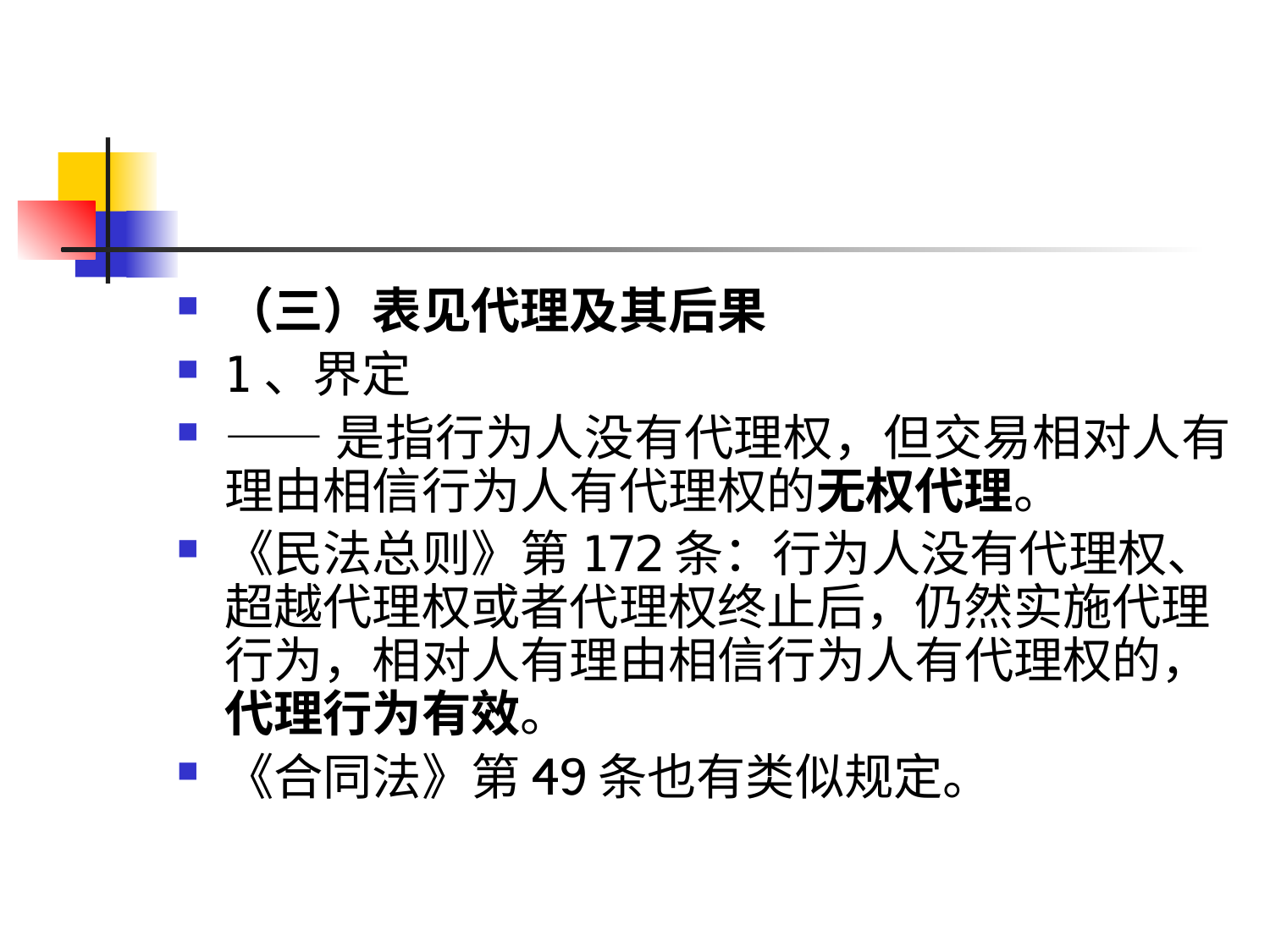

#
（三）表见代理及其后果
1、界定
——是指行为人没有代理权，但交易相对人有理由相信行为人有代理权的无权代理。
《民法总则》第172条：行为人没有代理权、超越代理权或者代理权终止后，仍然实施代理行为，相对人有理由相信行为人有代理权的，代理行为有效。
《合同法》第49条也有类似规定。